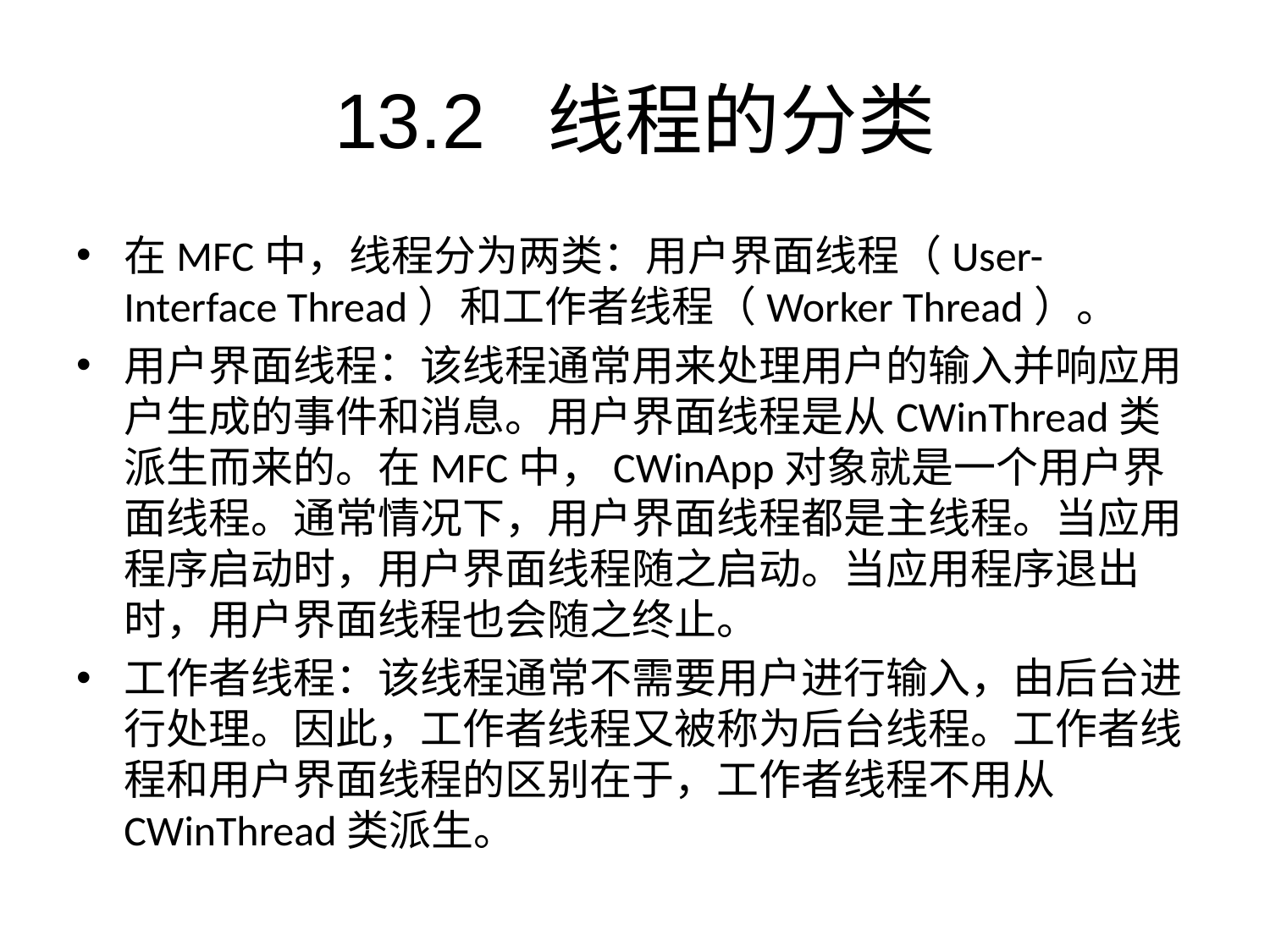

# 13.2  线程的分类
在MFC中，线程分为两类：用户界面线程（User-Interface Thread）和工作者线程（Worker Thread）。
用户界面线程：该线程通常用来处理用户的输入并响应用户生成的事件和消息。用户界面线程是从CWinThread类派生而来的。在MFC中，CWinApp对象就是一个用户界面线程。通常情况下，用户界面线程都是主线程。当应用程序启动时，用户界面线程随之启动。当应用程序退出时，用户界面线程也会随之终止。
工作者线程：该线程通常不需要用户进行输入，由后台进行处理。因此，工作者线程又被称为后台线程。工作者线程和用户界面线程的区别在于，工作者线程不用从CWinThread类派生。